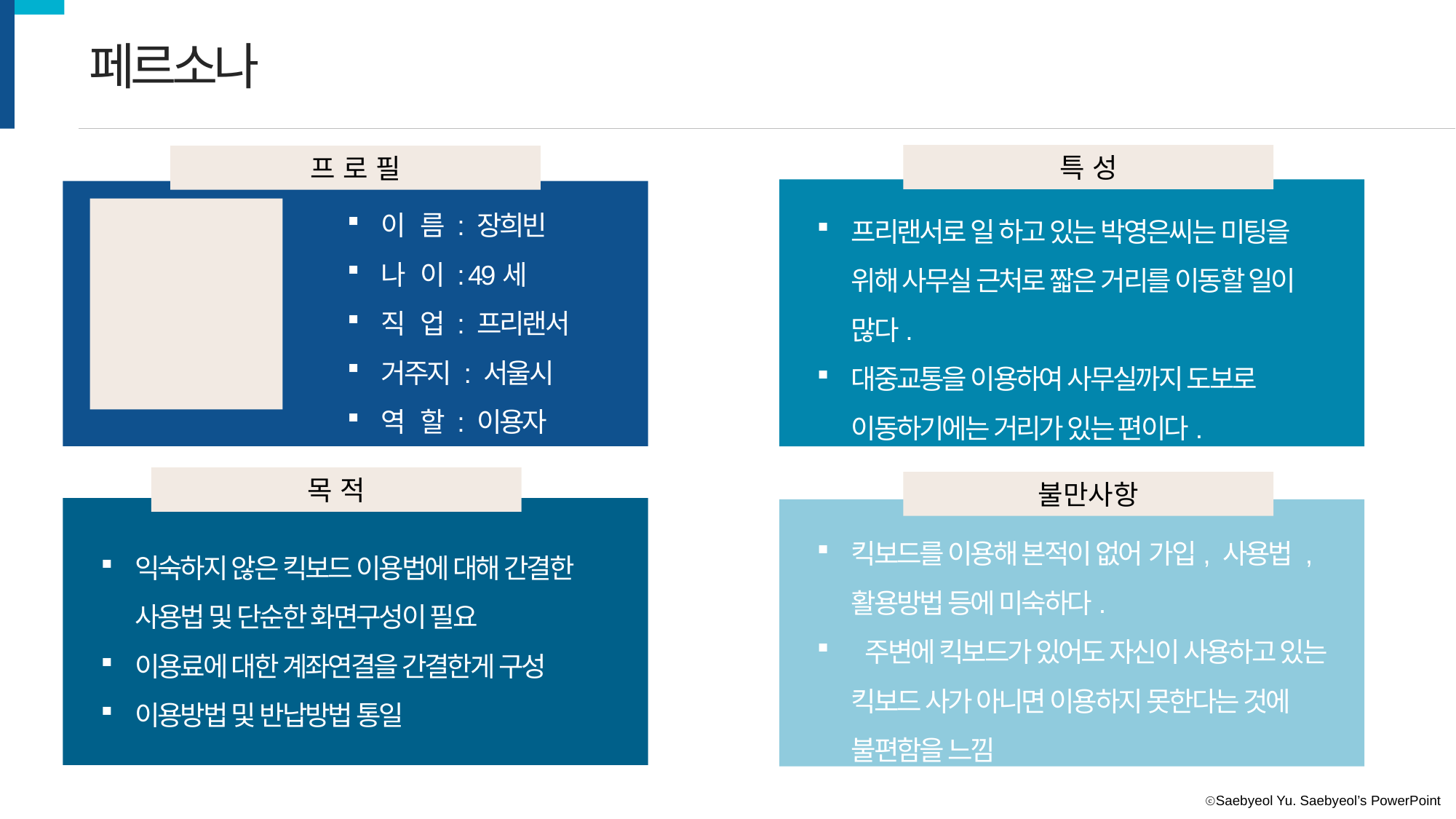

페르소나
특 성
프 로 필

이   름 : 장희빈
나   이 : 49세
직   업 : 프리랜서
거주지 : 서울시
역   할 : 이용자
프리랜서로 일 하고 있는 박영은씨는 미팅을 위해 사무실 근처로 짧은 거리를 이동할 일이 많다.
대중교통을 이용하여 사무실까지 도보로 이동하기에는 거리가 있는 편이다.

목 적
불만사항

킥보드를 이용해 본적이 없어 가입, 사용법 ,활용방법 등에 미숙하다.
 주변에 킥보드가 있어도 자신이 사용하고 있는 킥보드 사가 아니면 이용하지 못한다는 것에 불편함을 느낌
익숙하지 않은 킥보드 이용법에 대해 간결한 사용법 및 단순한 화면구성이 필요
이용료에 대한 계좌연결을 간결한게 구성
이용방법 및 반납방법 통일